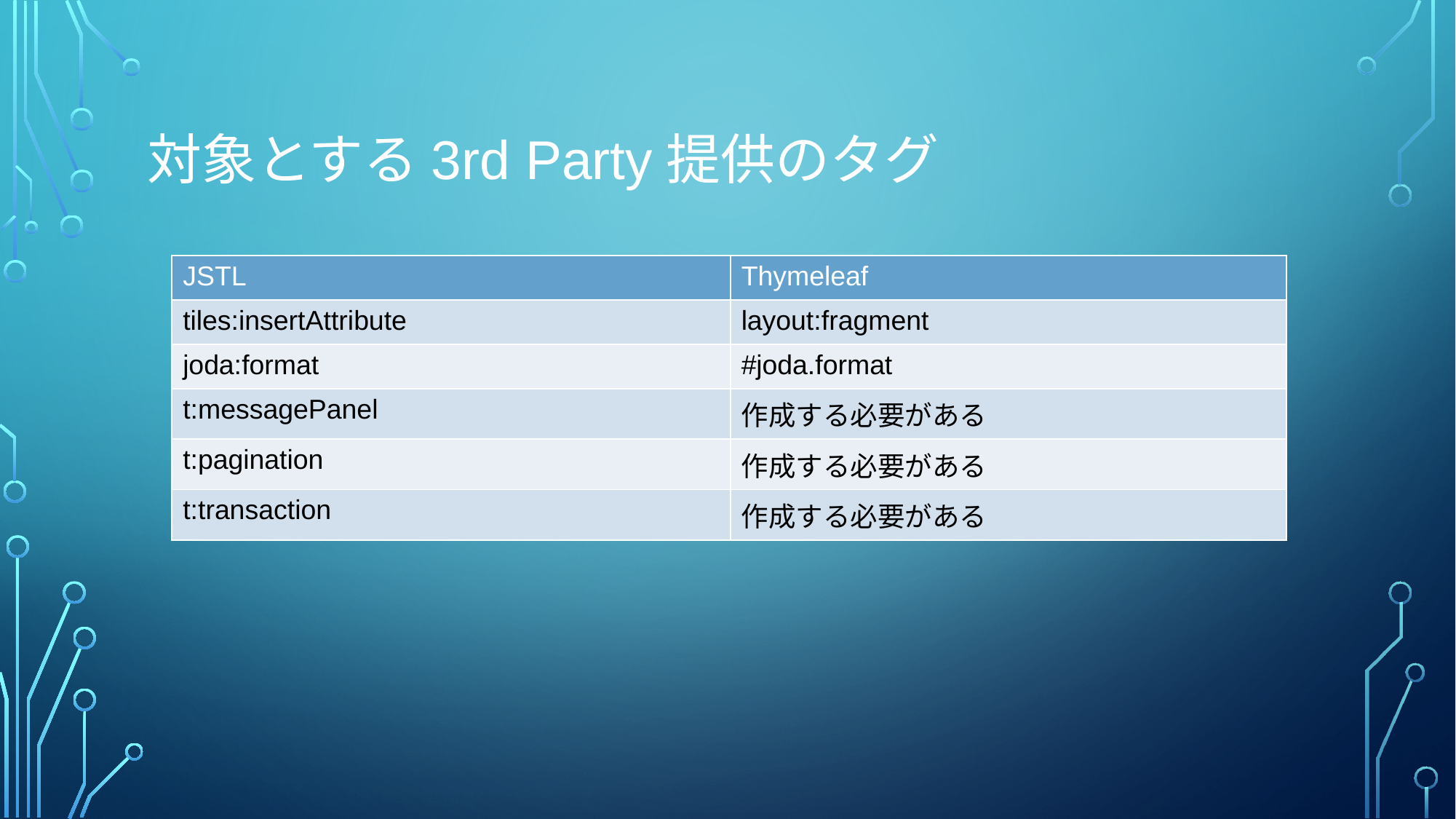

# 対象とする3rd Party提供のタグ
| JSTL | Thymeleaf |
| --- | --- |
| tiles:insertAttribute | layout:fragment |
| joda:format | #joda.format |
| t:messagePanel | 作成する必要がある |
| t:pagination | 作成する必要がある |
| t:transaction | 作成する必要がある |